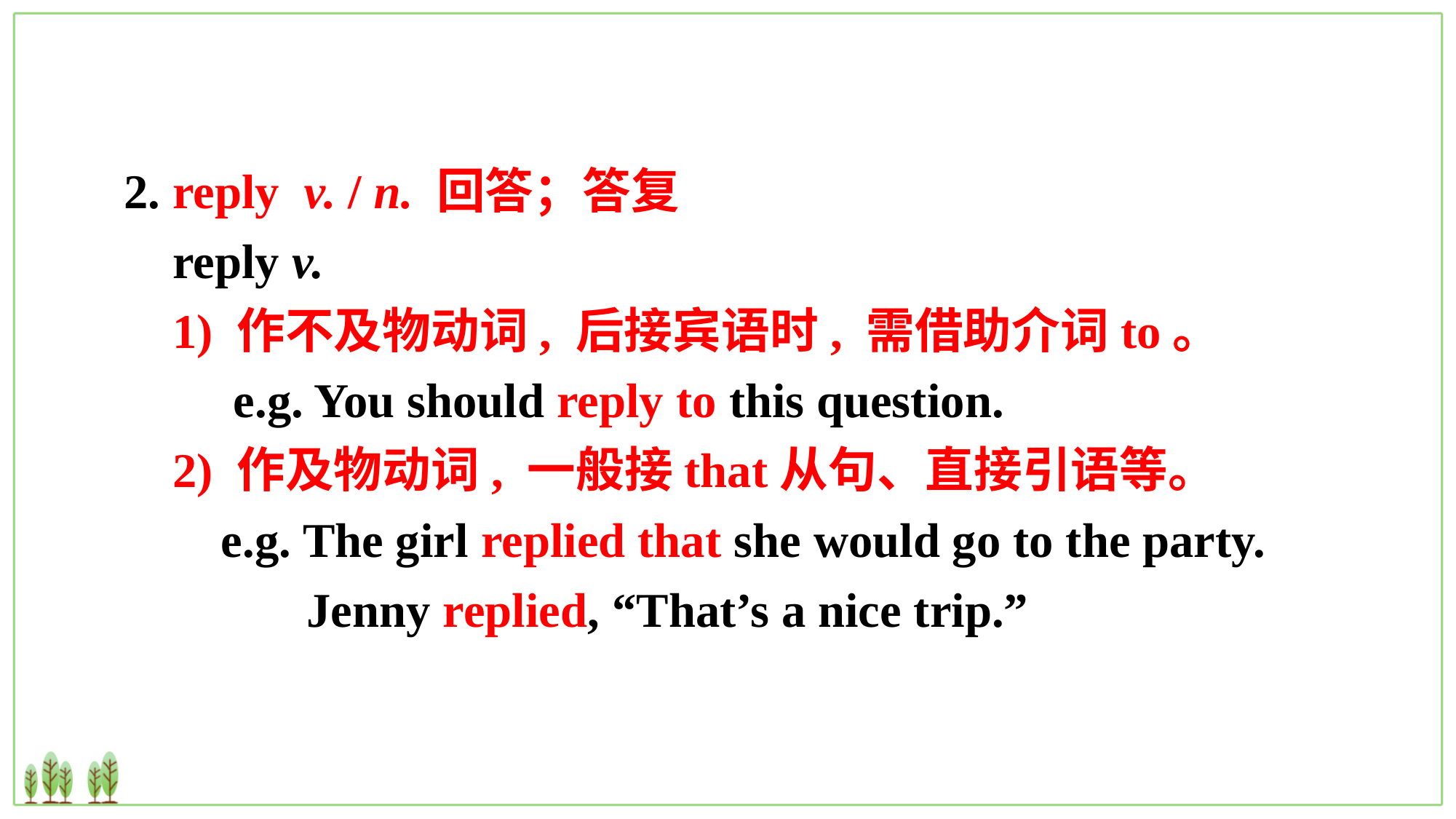

2. reply  v. / n. 回答；答复
    reply v.
    1) 作不及物动词, 后接宾语时, 需借助介词to。
         e.g. You should reply to this question.
    2) 作及物动词, 一般接that从句、直接引语等。
        e.g. The girl replied that she would go to the party.
               Jenny replied, “That’s a nice trip.”